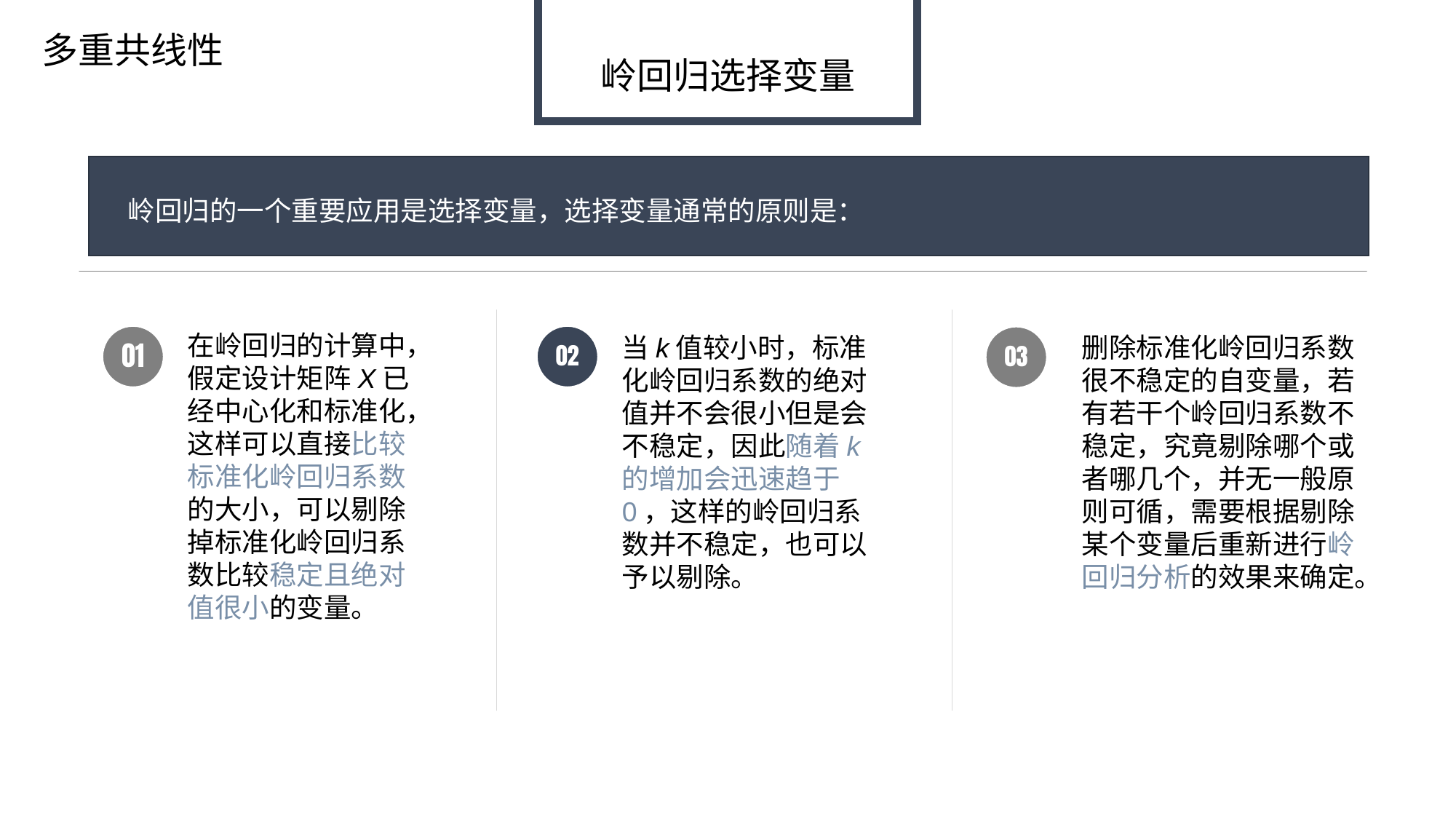

岭回归选择变量

多重共线性

岭回归的一个重要应用是选择变量，选择变量通常的原则是：
在岭回归的计算中，假定设计矩阵X已经中心化和标准化，这样可以直接比较标准化岭回归系数的大小，可以剔除掉标准化岭回归系数比较稳定且绝对值很小的变量。
01
02
当k值较小时，标准化岭回归系数的绝对值并不会很小但是会不稳定，因此随着k的增加会迅速趋于0，这样的岭回归系数并不稳定，也可以予以剔除。
03
删除标准化岭回归系数很不稳定的自变量，若有若干个岭回归系数不稳定，究竟剔除哪个或者哪几个，并无一般原则可循，需要根据剔除某个变量后重新进行岭回归分析的效果来确定。